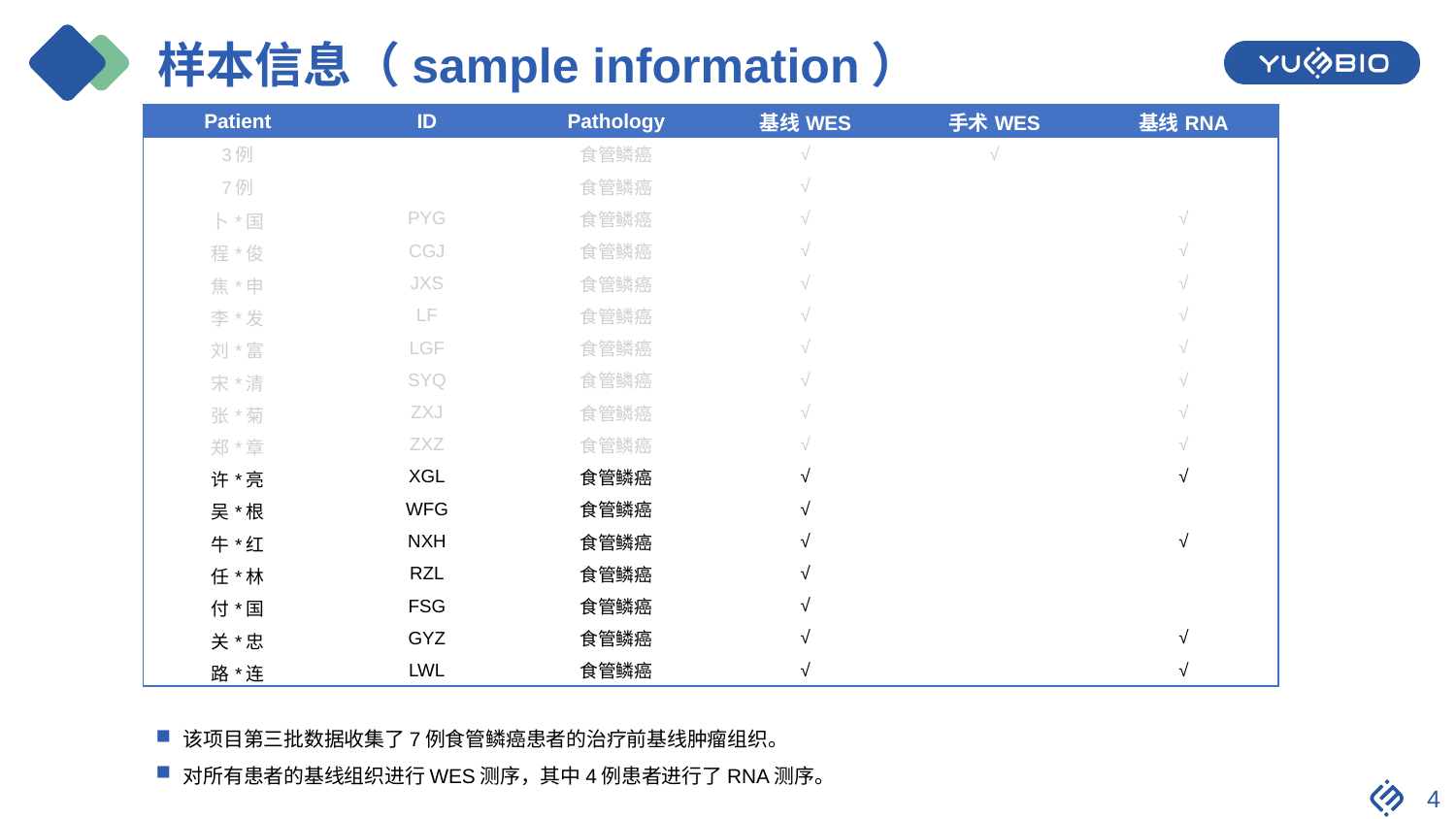

# 样本信息（sample information）
| Patient | ID | Pathology | 基线WES | 手术WES | 基线RNA |
| --- | --- | --- | --- | --- | --- |
| 3例 |  | 食管鳞癌 | √ | √ |  |
| 7例 |  | 食管鳞癌 | √ |  |  |
| 卜\*国 | PYG | 食管鳞癌 | √ |  | √ |
| 程\*俊 | CGJ | 食管鳞癌 | √ |  | √ |
| 焦\*申 | JXS | 食管鳞癌 | √ |  | √ |
| 李\*发 | LF | 食管鳞癌 | √ |  | √ |
| 刘\*富 | LGF | 食管鳞癌 | √ |  | √ |
| 宋\*清 | SYQ | 食管鳞癌 | √ |  | √ |
| 张\*菊 | ZXJ | 食管鳞癌 | √ |  | √ |
| 郑\*章 | ZXZ | 食管鳞癌 | √ |  | √ |
| 许\*亮 | XGL | 食管鳞癌 | √ |  | √ |
| 吴\*根 | WFG | 食管鳞癌 | √ |  |  |
| 牛\*红 | NXH | 食管鳞癌 | √ |  | √ |
| 任\*林 | RZL | 食管鳞癌 | √ |  |  |
| 付\*国 | FSG | 食管鳞癌 | √ |  |  |
| 关\*忠 | GYZ | 食管鳞癌 | √ |  | √ |
| 路\*连 | LWL | 食管鳞癌 | √ |  | √ |
该项目第三批数据收集了7例食管鳞癌患者的治疗前基线肿瘤组织。
对所有患者的基线组织进行WES测序，其中4例患者进行了RNA测序。